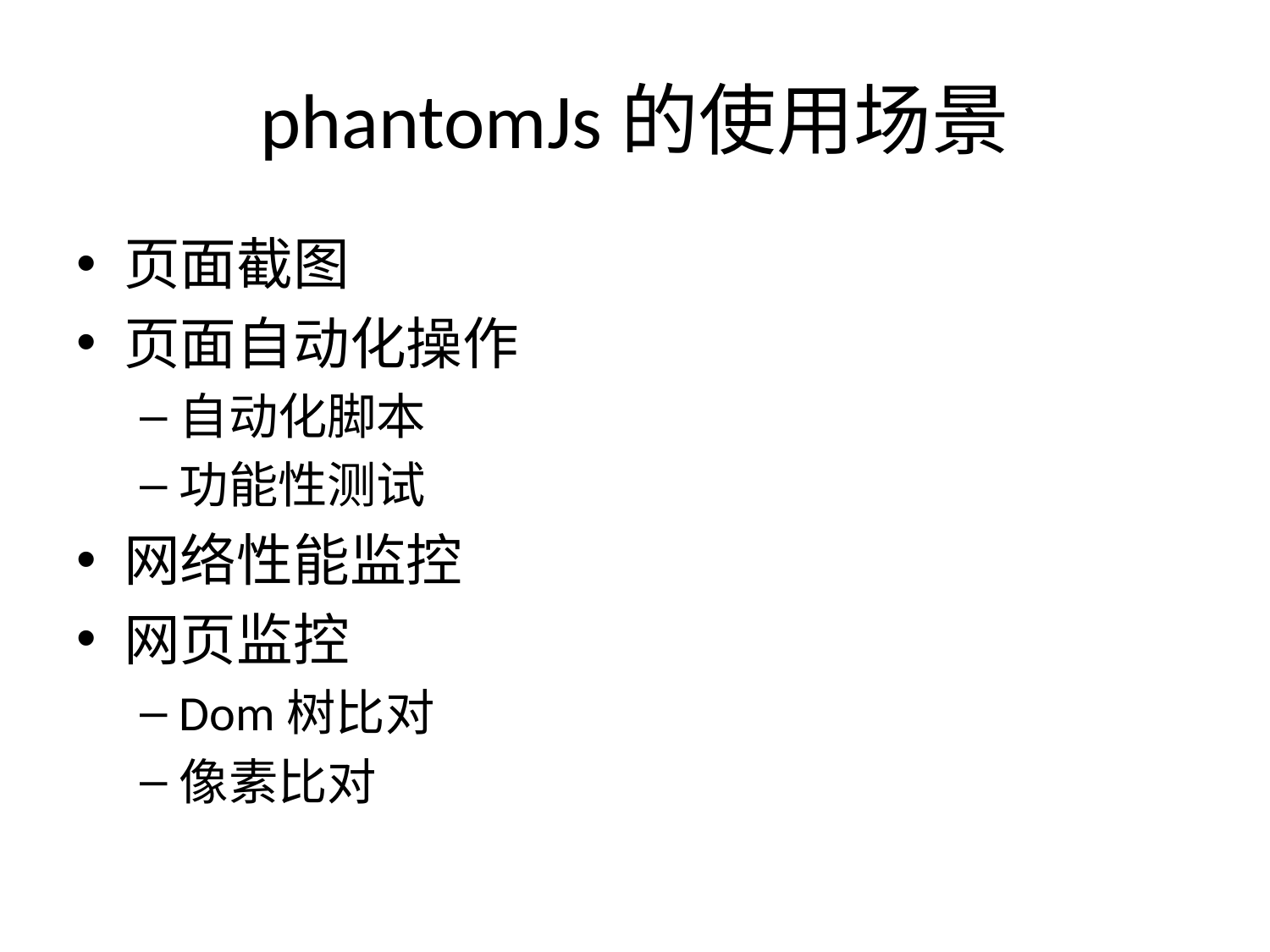

# phantomJs的使用场景
页面截图
页面自动化操作
自动化脚本
功能性测试
网络性能监控
网页监控
Dom树比对
像素比对